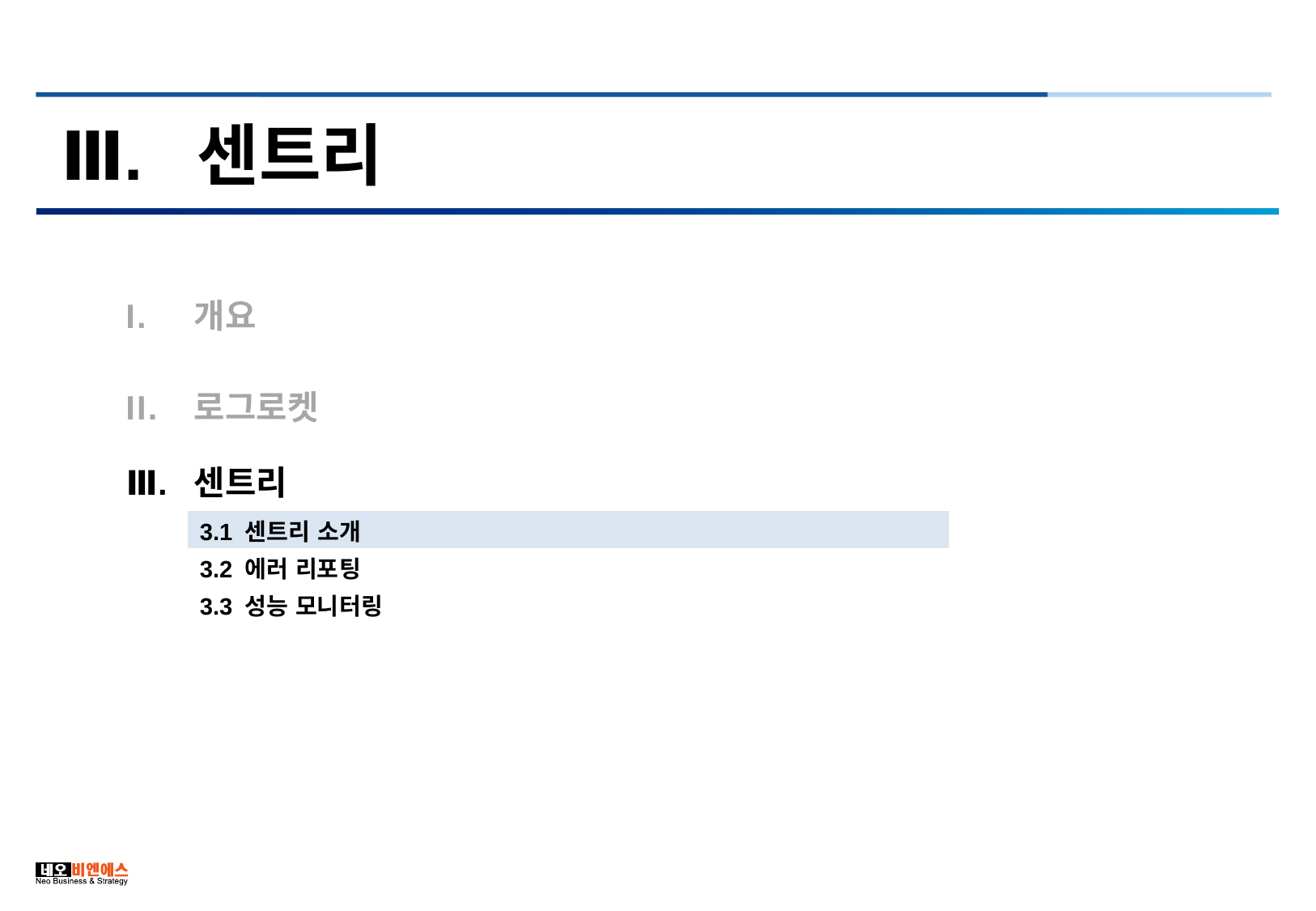

Ⅲ.  센트리
개요
로그로켓

Ⅲ.  센트리
3.1 센트리 소개
3.2 에러 리포팅
3.3 성능 모니터링